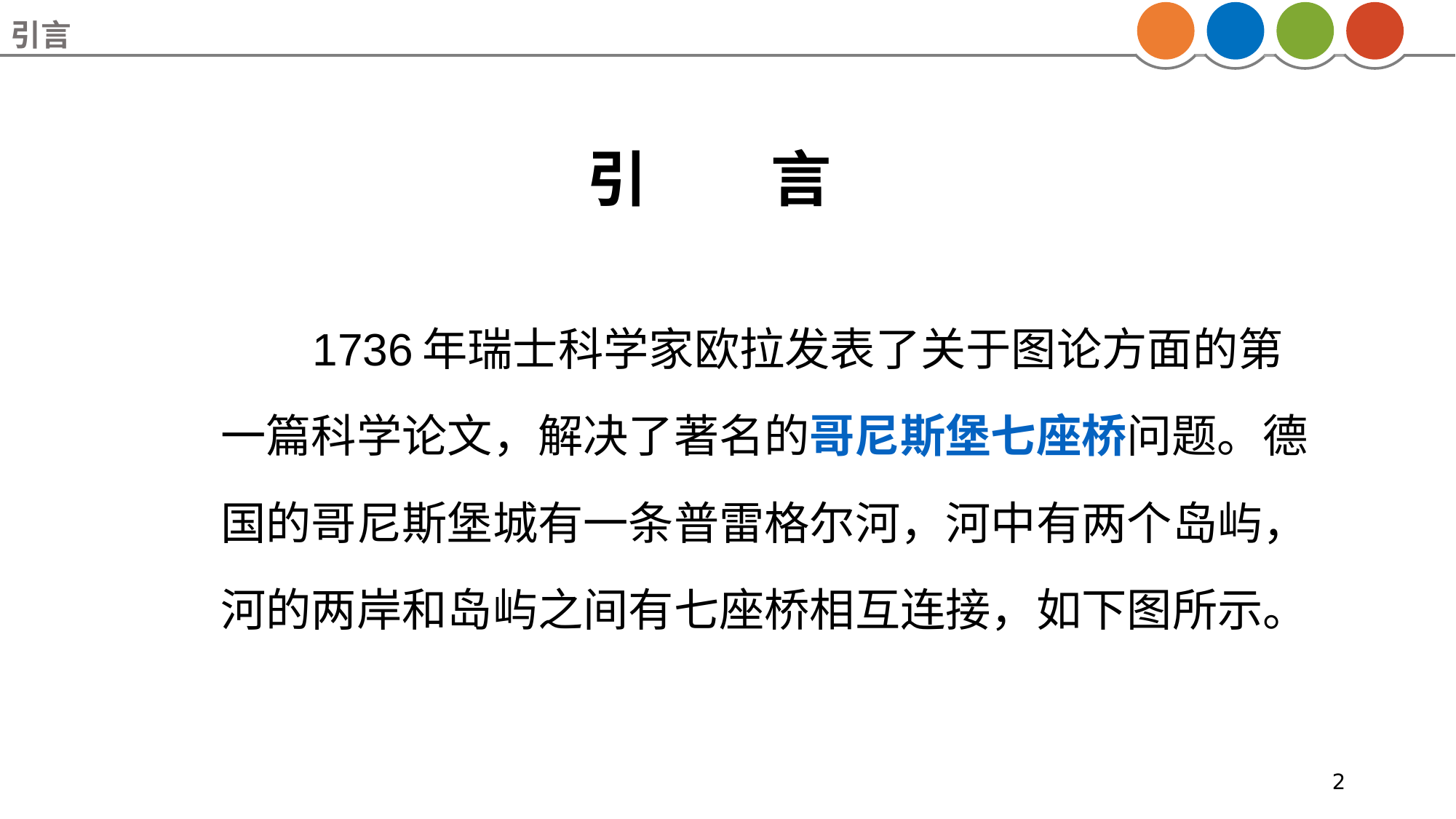

引言
#
引         言
1736年瑞士科学家欧拉发表了关于图论方面的第一篇科学论文，解决了著名的哥尼斯堡七座桥问题。德国的哥尼斯堡城有一条普雷格尔河，河中有两个岛屿，河的两岸和岛屿之间有七座桥相互连接，如下图所示。

2